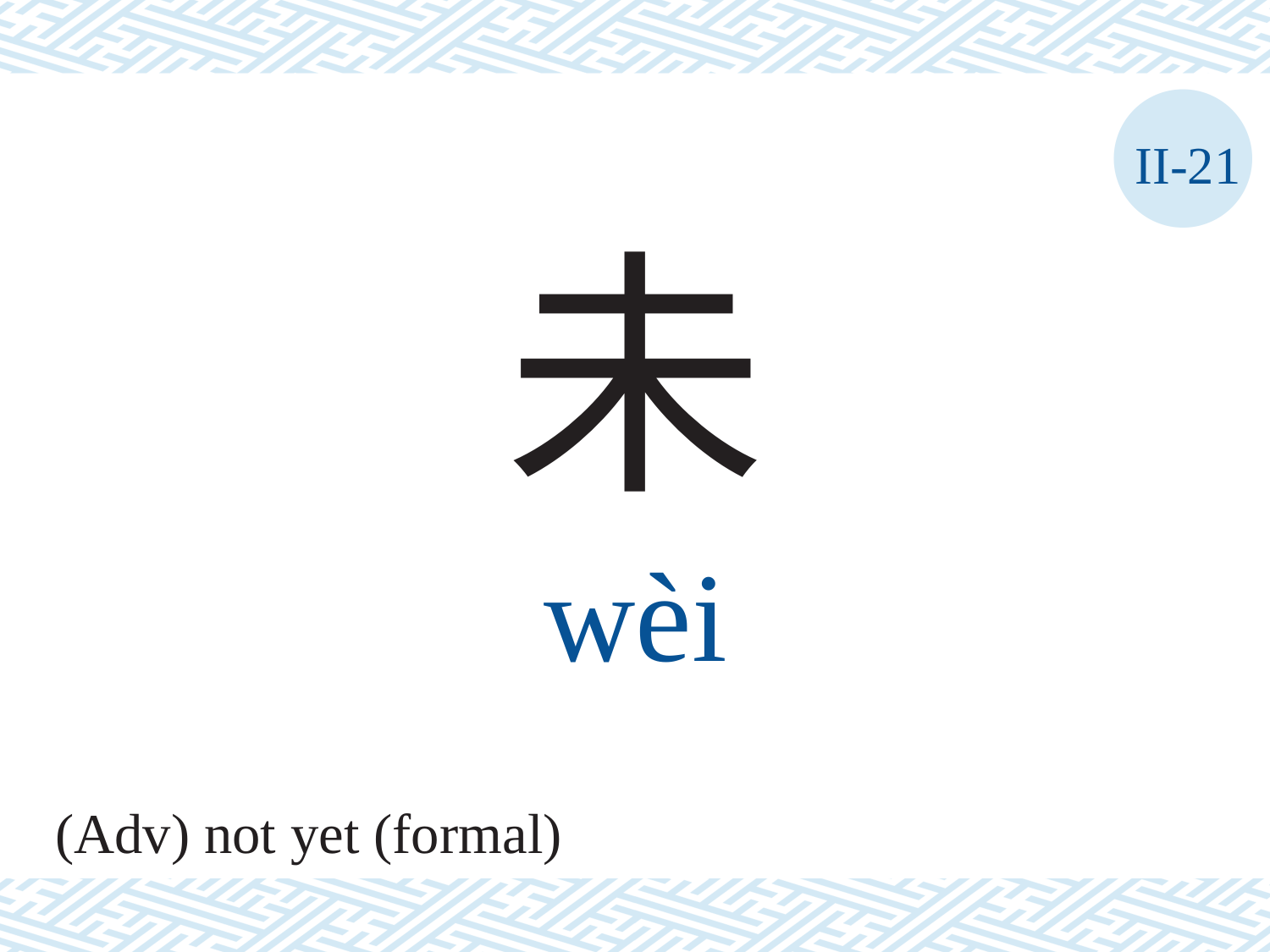

II-21
未
wèi
(Adv) not yet (formal)